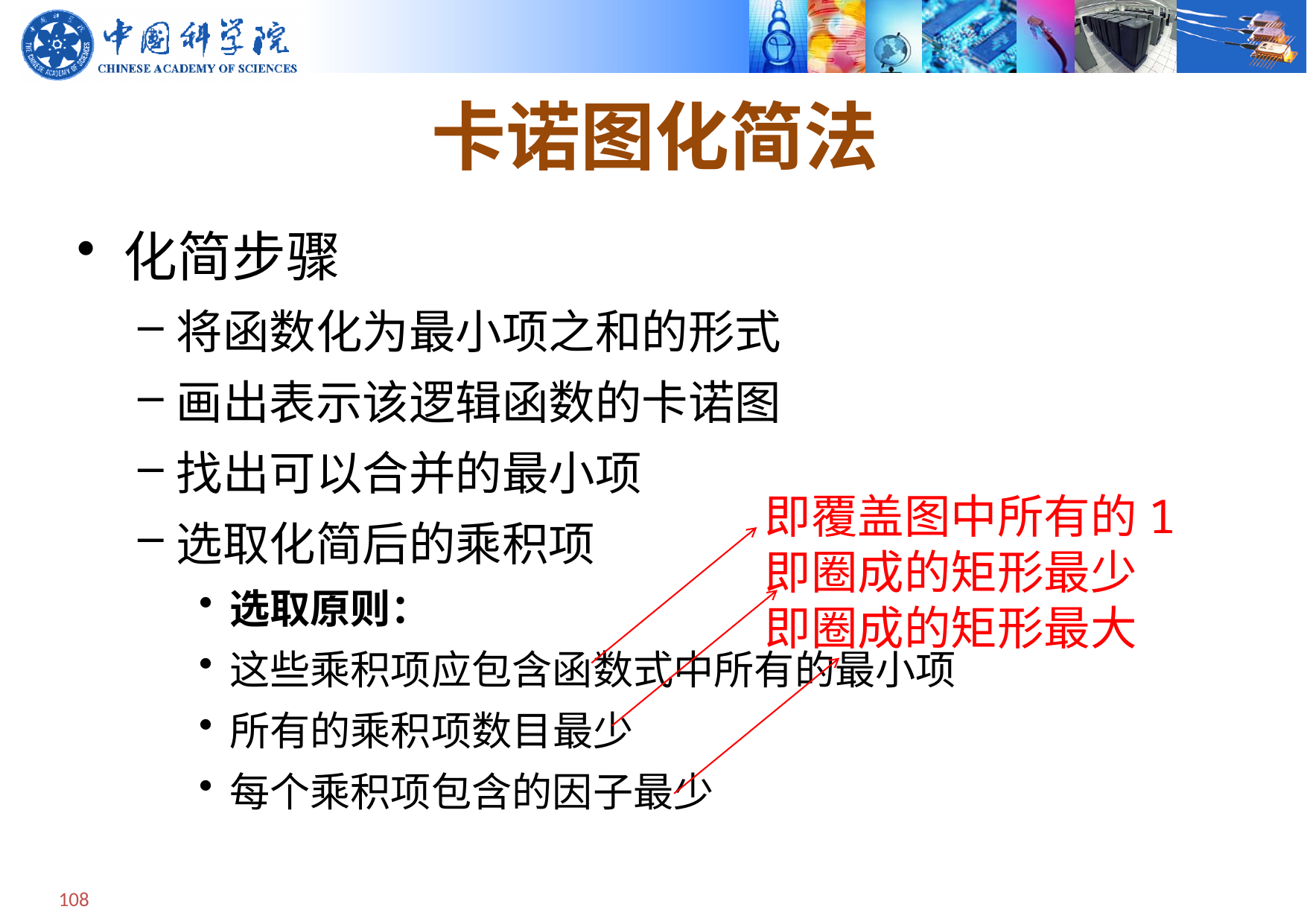

# 卡诺图化简法
化简步骤
将函数化为最小项之和的形式
画出表示该逻辑函数的卡诺图
找出可以合并的最小项
选取化简后的乘积项
选取原则：
这些乘积项应包含函数式中所有的最小项
所有的乘积项数目最少
每个乘积项包含的因子最少

即覆盖图中所有的1
即圈成的矩形最少
即圈成的矩形最大